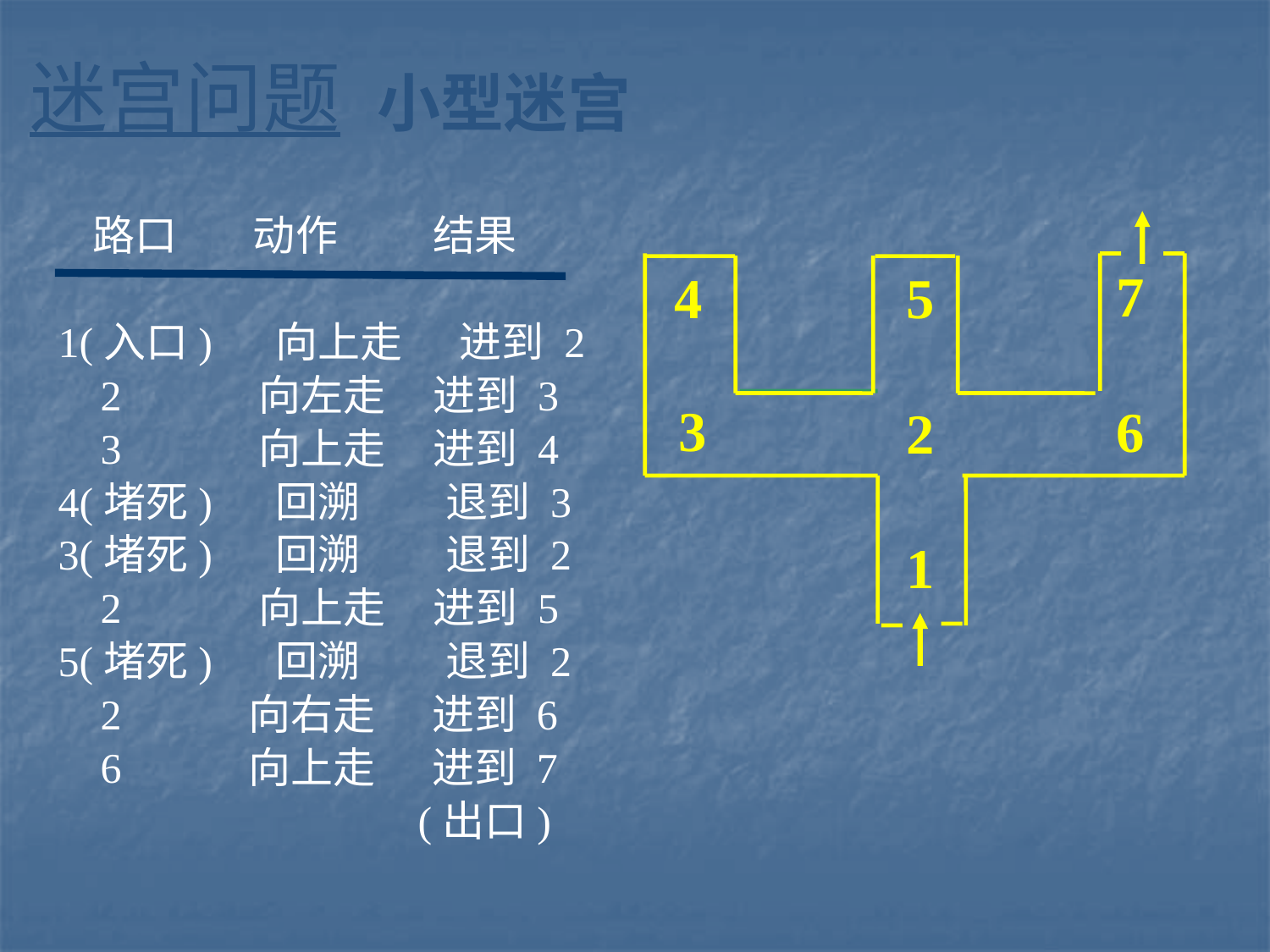

# 迷宫问题
小型迷宫
      路口        动作          结果

 1(入口)     向上走      进到 2
     2            向左走     进到 3
     3            向上走     进到 4
 4(堵死)     回溯         退到 3
 3(堵死)     回溯         退到 2
     2            向上走     进到 5
 5(堵死)     回溯         退到 2
     2           向右走      进到 6
     6           向上走      进到 7
                                   (出口)

4

5

2

1

3
7

6